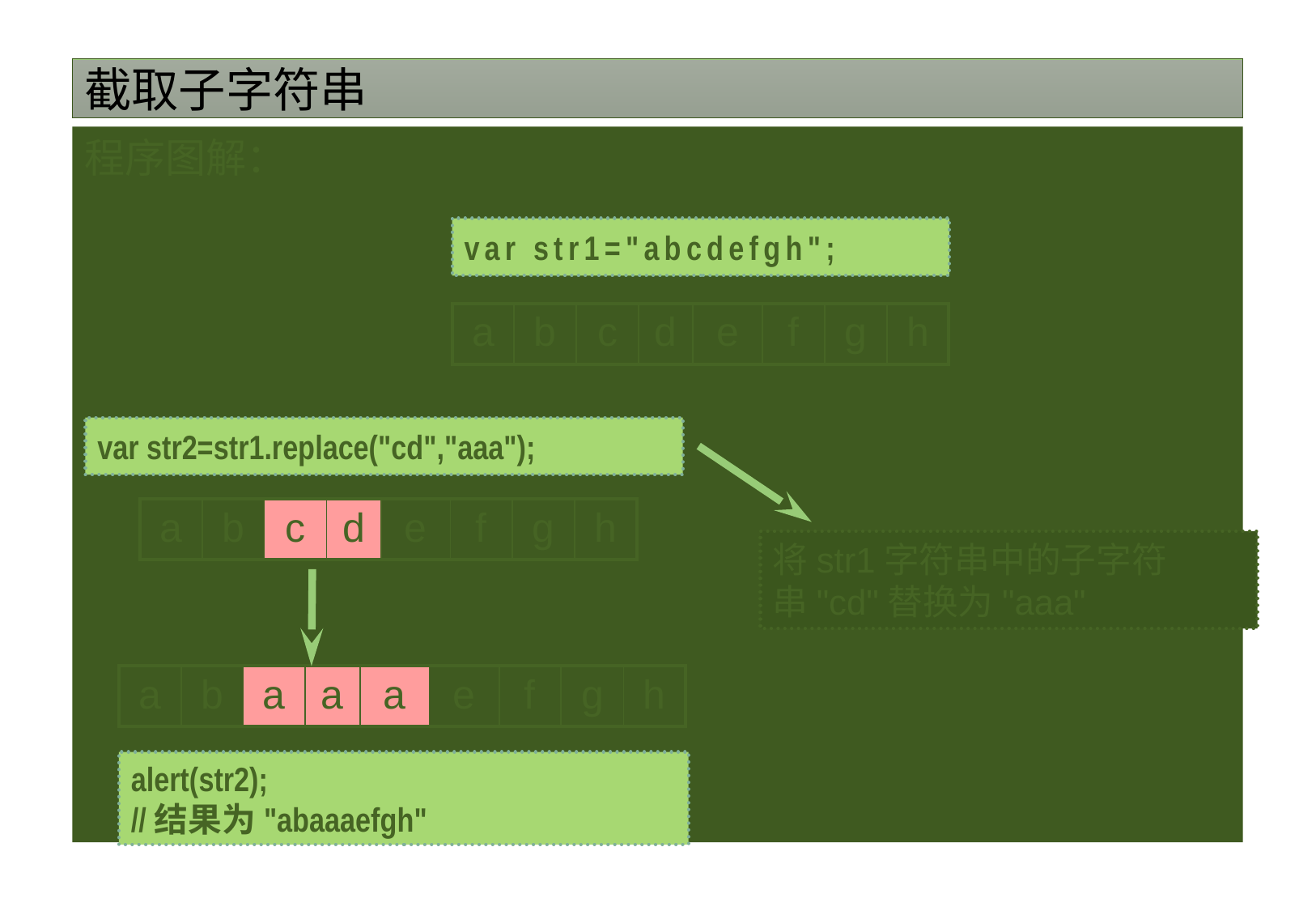

# 截取子字符串
程序图解：
var str1="abcdefgh";
| a | b | c | d | e | f | g | h |
| --- | --- | --- | --- | --- | --- | --- | --- |
var str2=str1.replace("cd","aaa");

| a | b | c | d | e | f | g | h |
| --- | --- | --- | --- | --- | --- | --- | --- |
将str1字符串中的子字符串"cd"替换为"aaa"

| a | b | a | a | a | e | f | g | h |
| --- | --- | --- | --- | --- | --- | --- | --- | --- |
alert(str2);
//结果为"abaaaefgh"